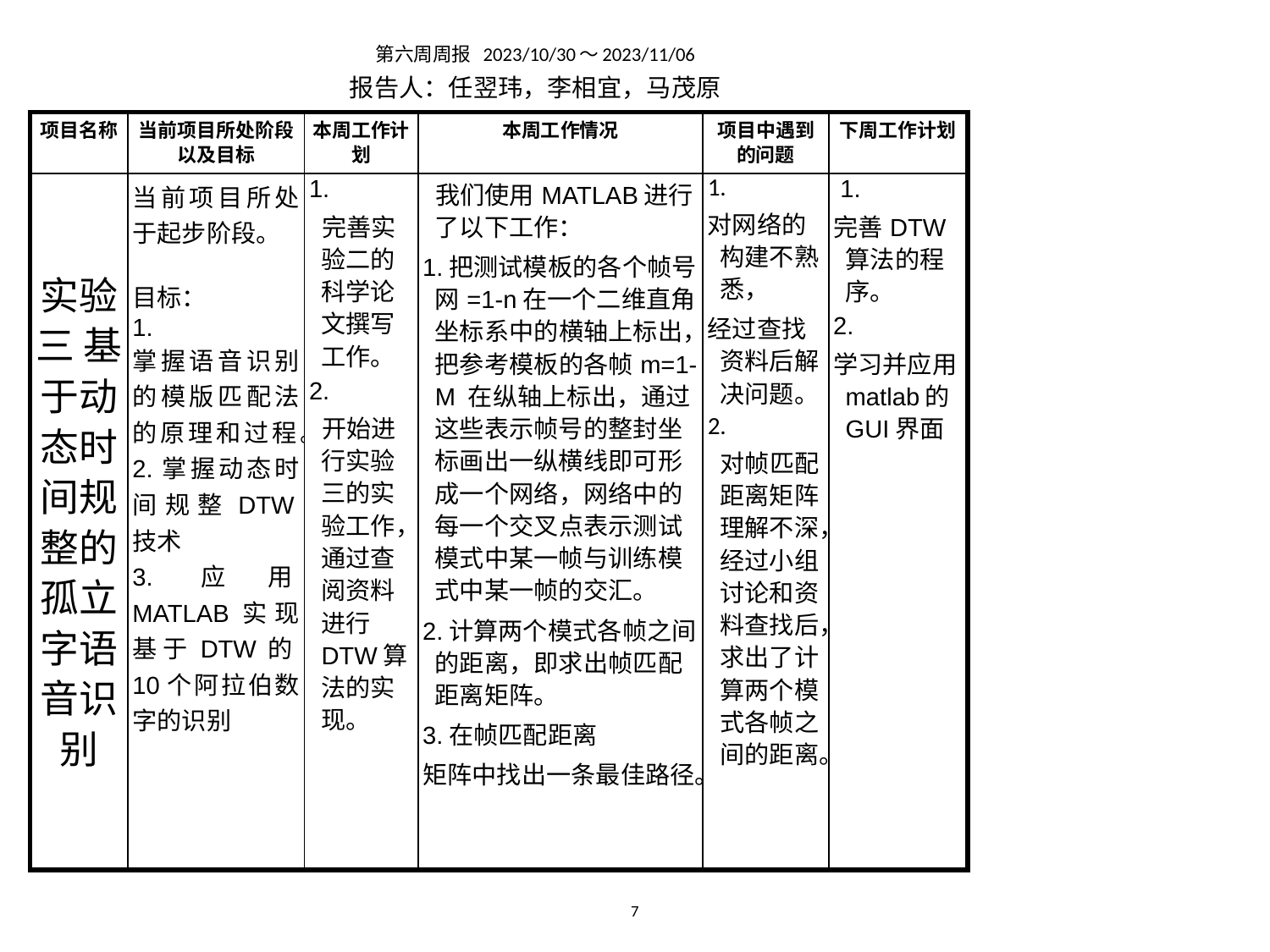

第六周周报  2023/10/30～2023/11/06
报告人：任翌玮，李相宜，马茂原
| 项目名称 | 当前项目所处阶段以及目标 | 本周工作计划 | 本周工作情况 | 项目中遇到的问题 | 下周工作计划 |
| --- | --- | --- | --- | --- | --- |
| 实验三 基于动态时间规整的孤立字语音识别 | 当前项目所处于起步阶段。 目标： 1. 掌握语音识别的模版匹配法的原理和过程。 2.掌握动态时间规整DTW技术 3.应用MATLAB实现基于DTW的10个阿拉伯数字的识别 | 1. 完善实验二的科学论文撰写工作。 2. 开始进行实验三的实验工作，通过查阅资料进行DTW算法的实现。 | 我们使用MATLAB进行了以下工作： 1.把测试模板的各个帧号 网=1-n在一个二维直角坐标系中的横轴上标出，把参考模板的各帧m=1- M 在纵轴上标出，通过这些表示帧号的整封坐标画出一纵横线即可形成一个网络，网络中的每一个交叉点表示测试模式中某一帧与训练模式中某一帧的交汇。 2.计算两个模式各帧之间的距离，即求出帧匹配距离矩阵。 3.在帧匹配距离 矩阵中找出一条最佳路径。 | 1. 对网络的构建不熟悉， 经过查找资料后解决问题。 2. 对帧匹配距离矩阵理解不深，经过小组讨论和资料查找后，求出了计算两个模式各帧之间的距离。 | 1. 完善DTW算法的程序。 2. 学习并应用matlab的GUI界面 |
7
7